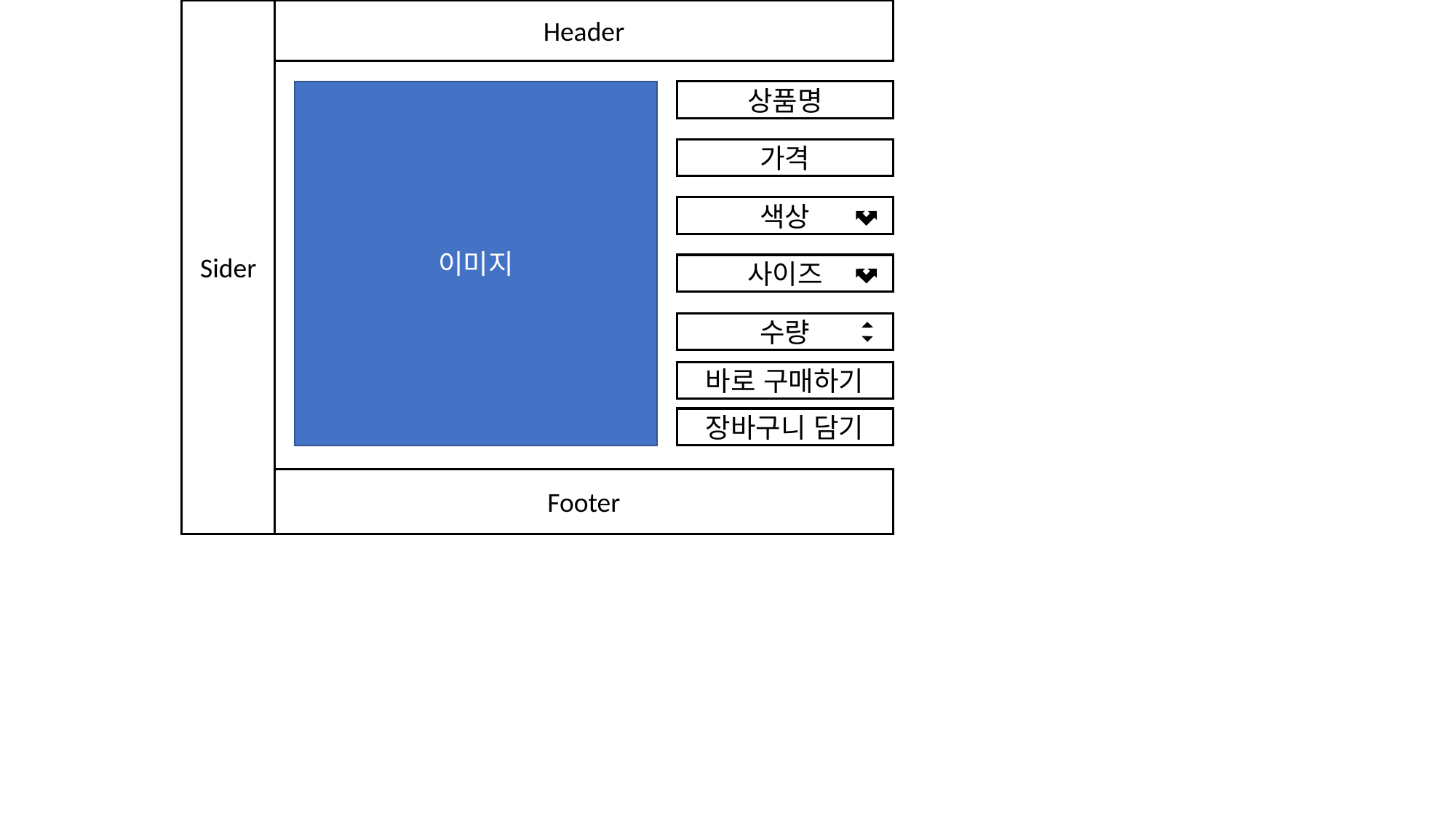

Sider
Header
이미지
상품명
가격
색상

사이즈

수량

바로 구매하기
장바구니 담기
Footer